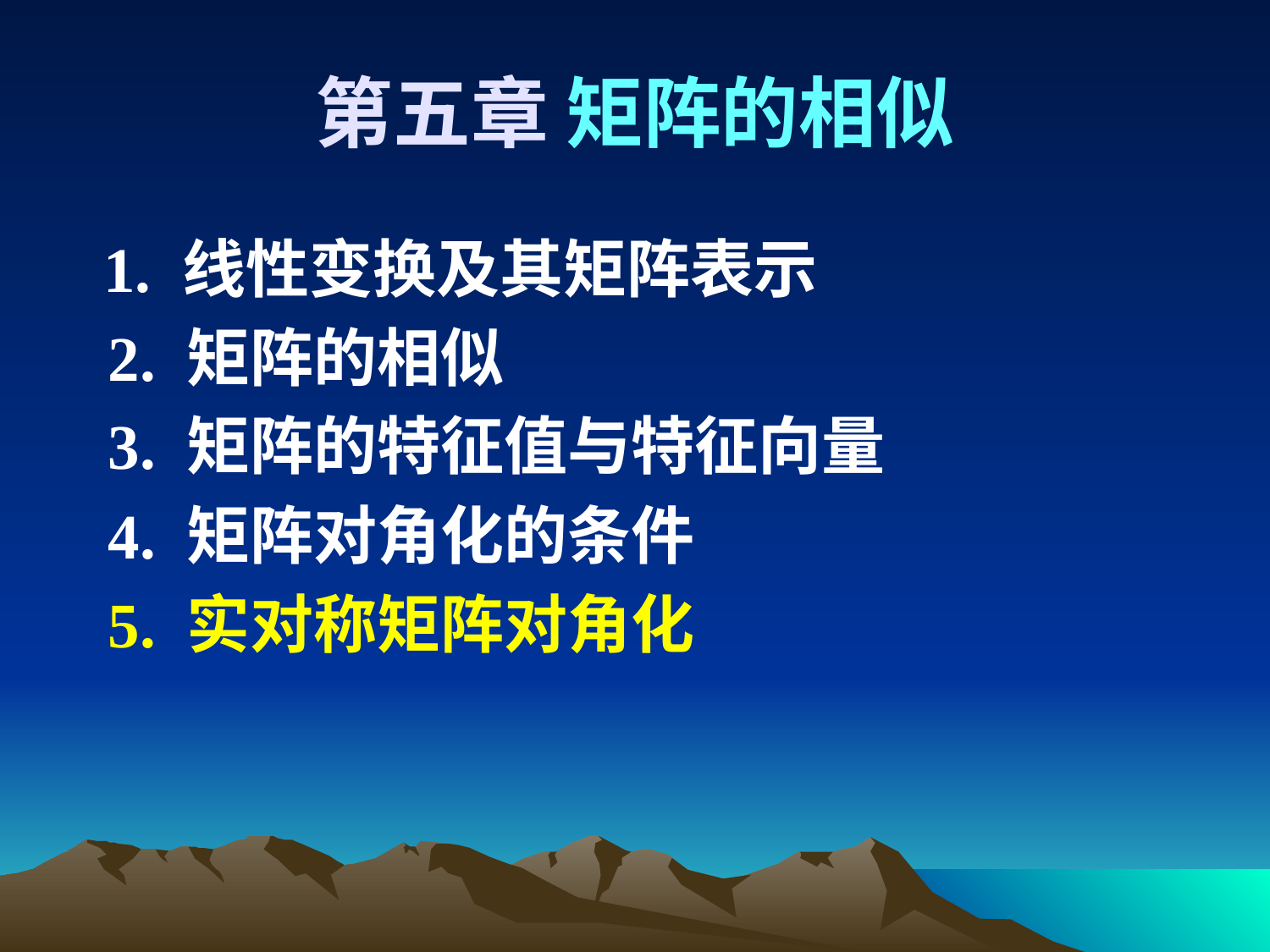

# 第五章 矩阵的相似
  1. 线性变换及其矩阵表示
  2. 矩阵的相似
  3. 矩阵的特征值与特征向量
  4. 矩阵对角化的条件
  5. 实对称矩阵对角化